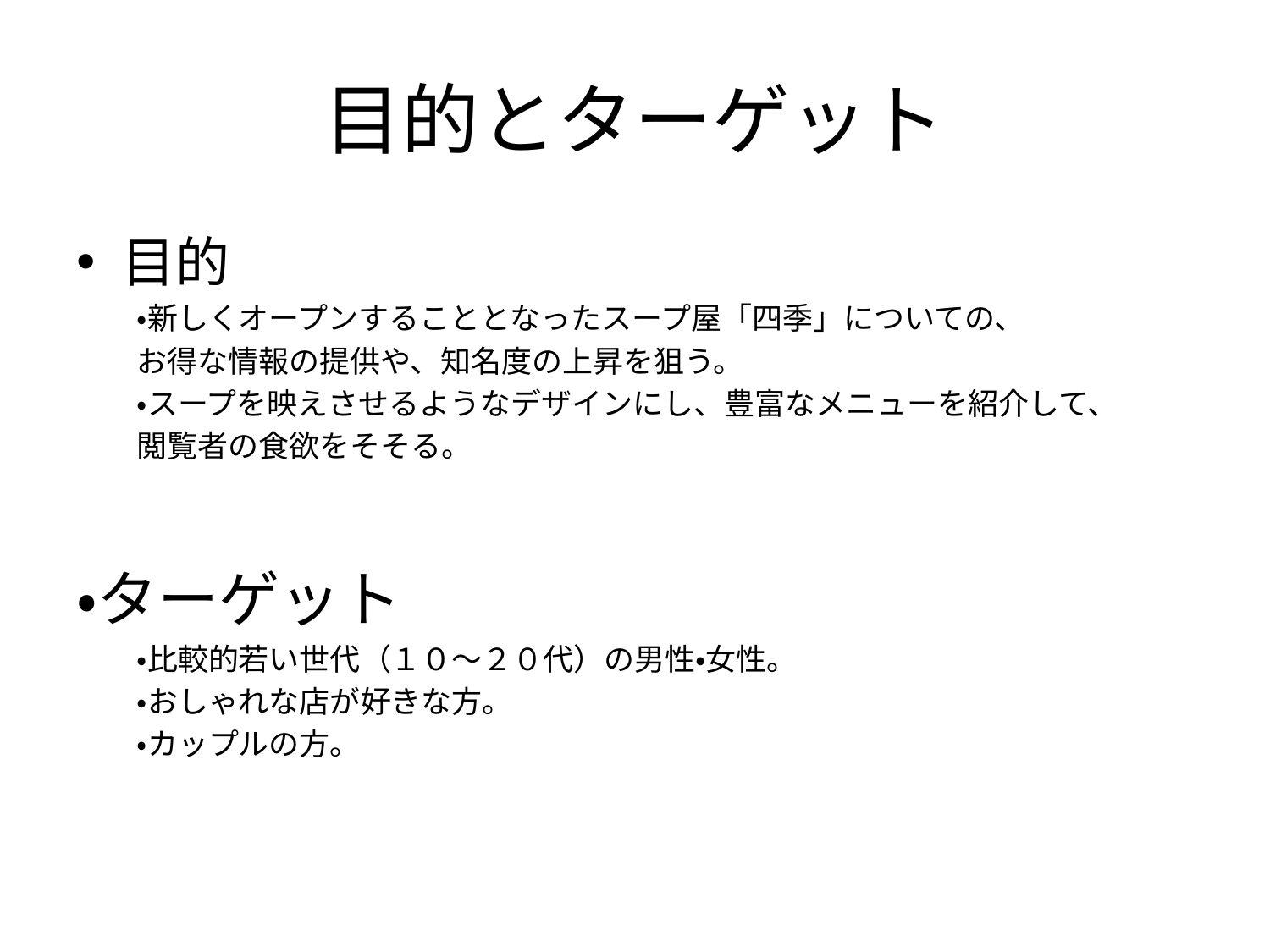

# 目的とターゲット
目的
　　・新しくオープンすることとなったスープ屋「四季」についての、
　　お得な情報の提供や、知名度の上昇を狙う。
　　・スープを映えさせるようなデザインにし、豊富なメニューを紹介して、
　　閲覧者の食欲をそそる。

・ターゲット
　　・比較的若い世代（１０～２０代）の男性・女性。
　　・おしゃれな店が好きな方。
　　・カップルの方。